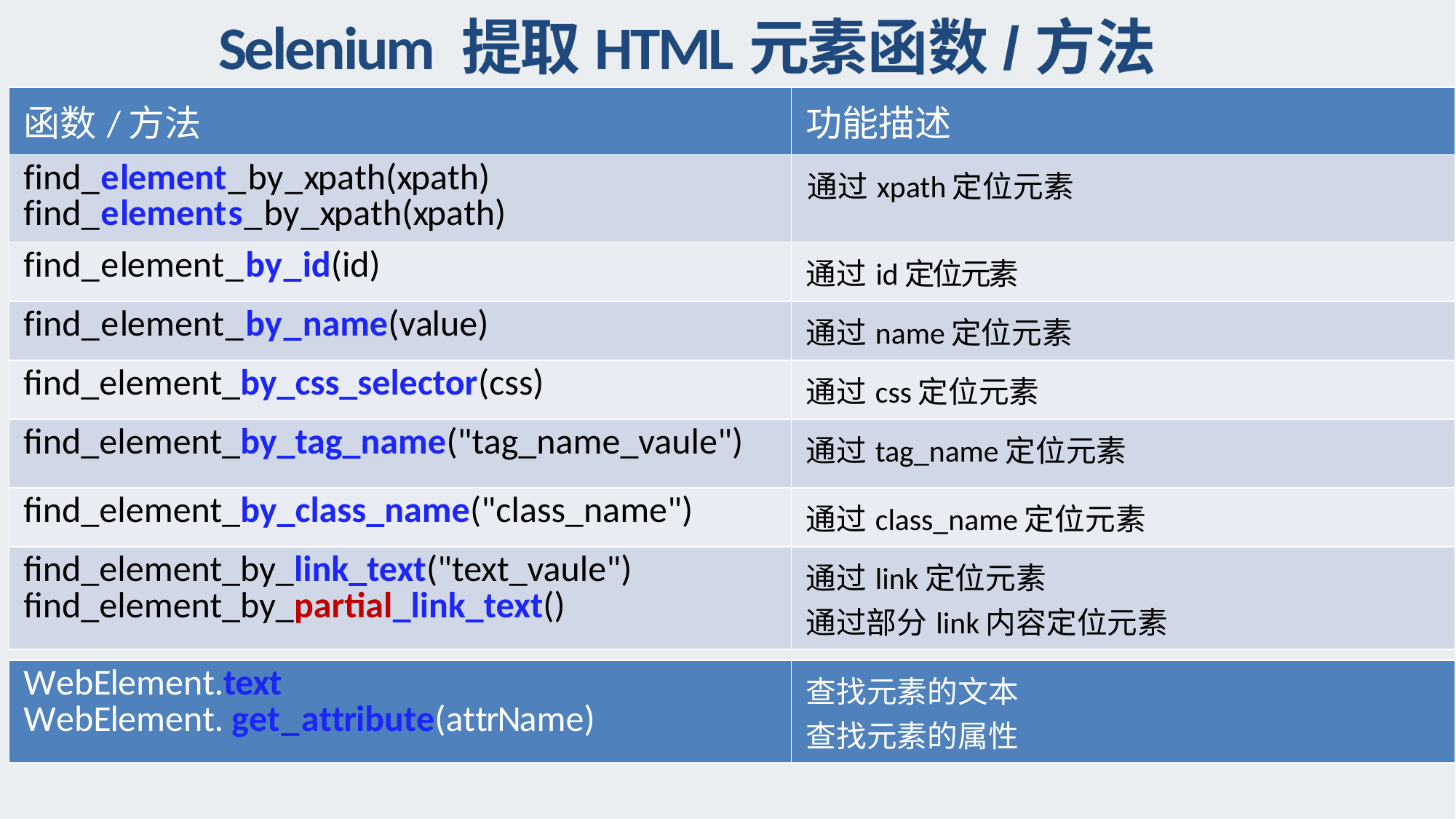

Selenium 提取HTML元素函数/方法
| 函数/方法 | 功能描述 |
| --- | --- |
| find\_element\_by\_xpath(xpath) find\_elements\_by\_xpath(xpath) | 通过xpath定位元素 |
| find\_element\_by\_id(id) | 通过id定位元素 |
| find\_element\_by\_name(value) | 通过name定位元素 |
| find\_element\_by\_css\_selector(css) | 通过css定位元素 |
| find\_element\_by\_tag\_name("tag\_name\_vaule") | 通过tag\_name定位元素 |
| find\_element\_by\_class\_name("class\_name") | 通过class\_name定位元素 |
| find\_element\_by\_link\_text("text\_vaule") find\_element\_by\_partial\_link\_text() | 通过link定位元素 通过部分link内容定位元素 |
| WebElement.text WebElement. get\_attribute(attrName) | 查找元素的文本 查找元素的属性 |
| --- | --- |